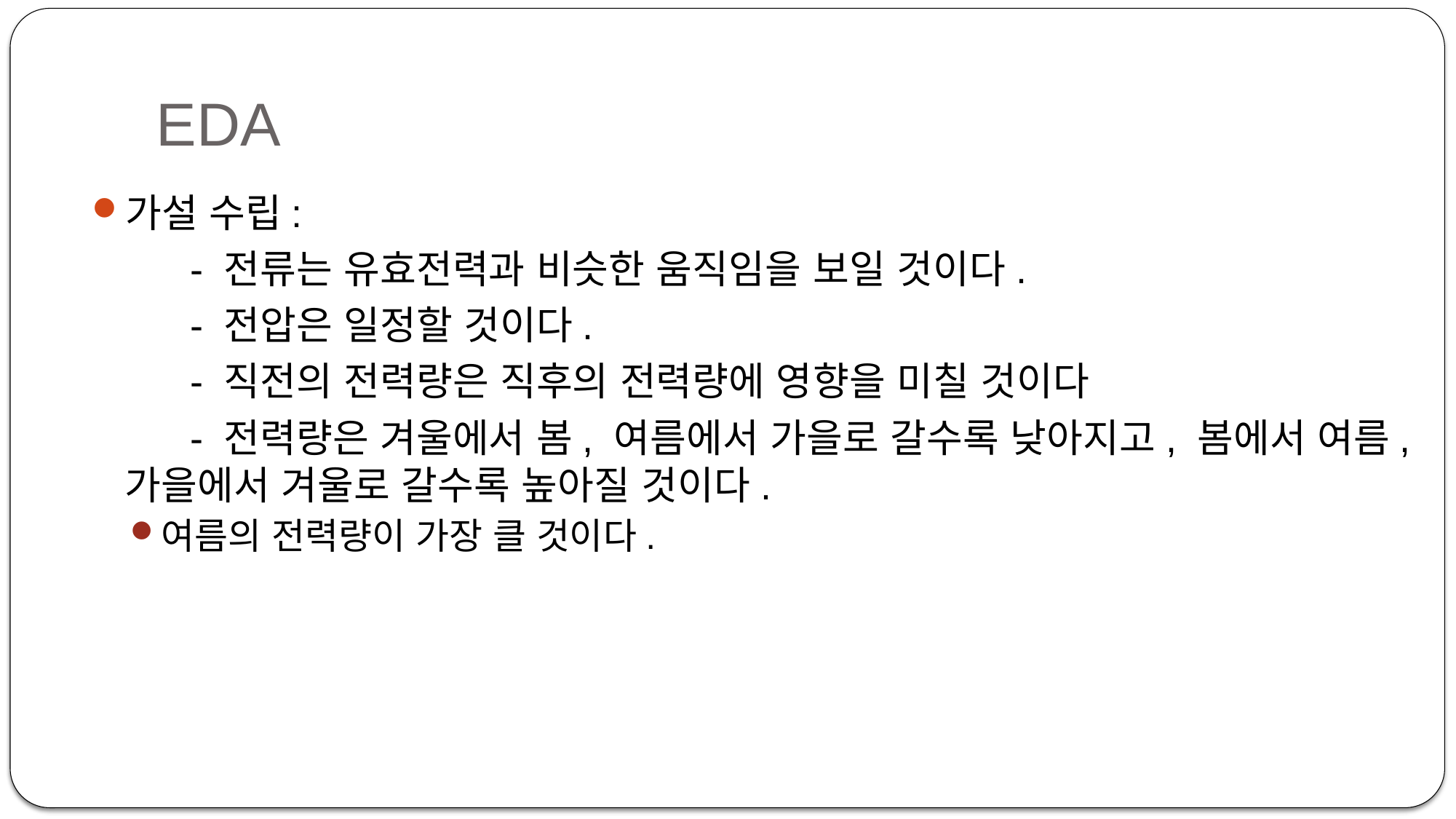

# EDA
가설 수립:
         - 전류는 유효전력과 비슷한 움직임을 보일 것이다.
         - 전압은 일정할 것이다.
         - 직전의 전력량은 직후의 전력량에 영향을 미칠 것이다
         - 전력량은 겨울에서 봄, 여름에서 가을로 갈수록 낮아지고, 봄에서 여름, 가을에서 겨울로 갈수록 높아질 것이다.
여름의 전력량이 가장 클 것이다.